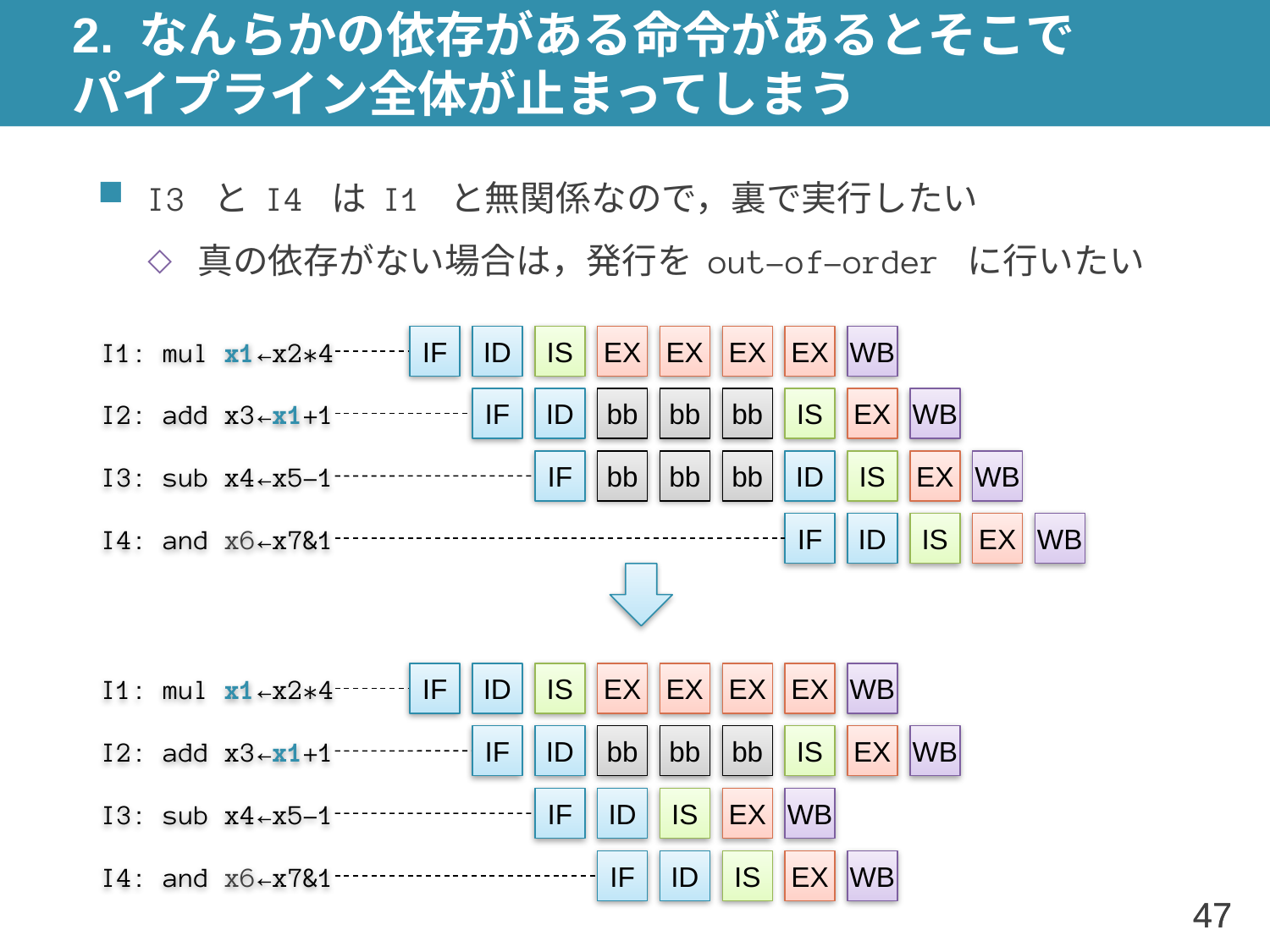

# 2. なんらかの依存がある命令があるとそこで パイプライン全体が止まってしまう
I3 と I4 は I1 と無関係なので，裏で実行したい
真の依存がない場合は，発行を out-of-order に行いたい
I1: mul x1←x2*4
IF
ID
IS
EX
EX
EX
EX
WB
I2: add x3←x1+1
IF
ID
bb
bb
bb
IS
EX
WB
I3: sub x4←x5-1
IF
bb
bb
bb
ID
IS
EX
WB
I4: and x6←x7&1
IF
ID
IS
EX
WB

I1: mul x1←x2*4
IF
ID
IS
EX
EX
EX
EX
WB
I2: add x3←x1+1
IF
ID
bb
bb
bb
IS
EX
WB
ID
IS
EX
WB
I3: sub x4←x5-1
IF
IF
ID
IS
EX
WB
I4: and x6←x7&1